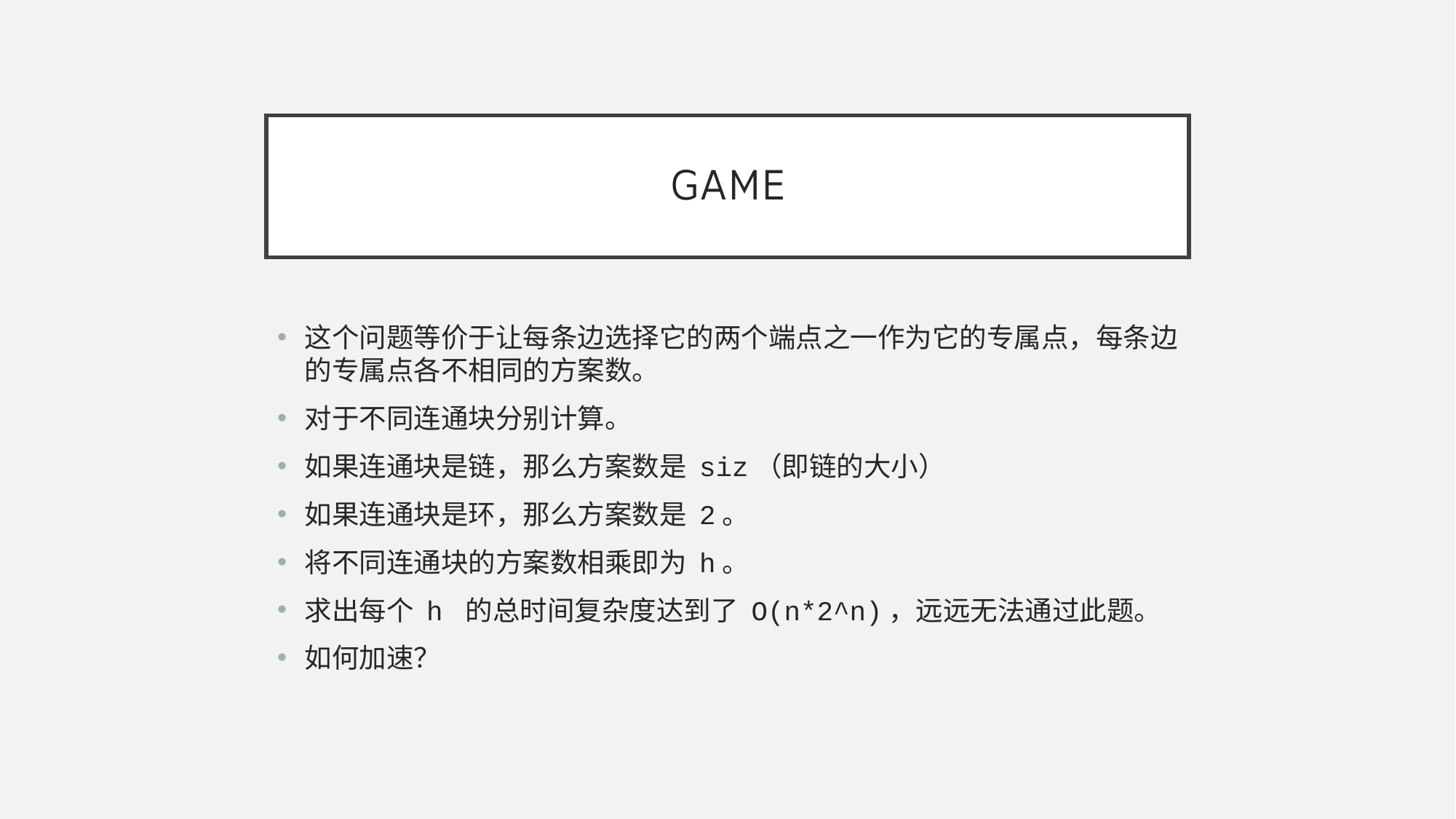

# GAME
这个问题等价于让每条边选择它的两个端点之一作为它的专属点，每条边的专属点各不相同的方案数。
对于不同连通块分别计算。
如果连通块是链，那么方案数是 siz（即链的大小）
如果连通块是环，那么方案数是 2。
将不同连通块的方案数相乘即为 h。
求出每个 h 的总时间复杂度达到了 O(n*2^n)，远远无法通过此题。
如何加速？